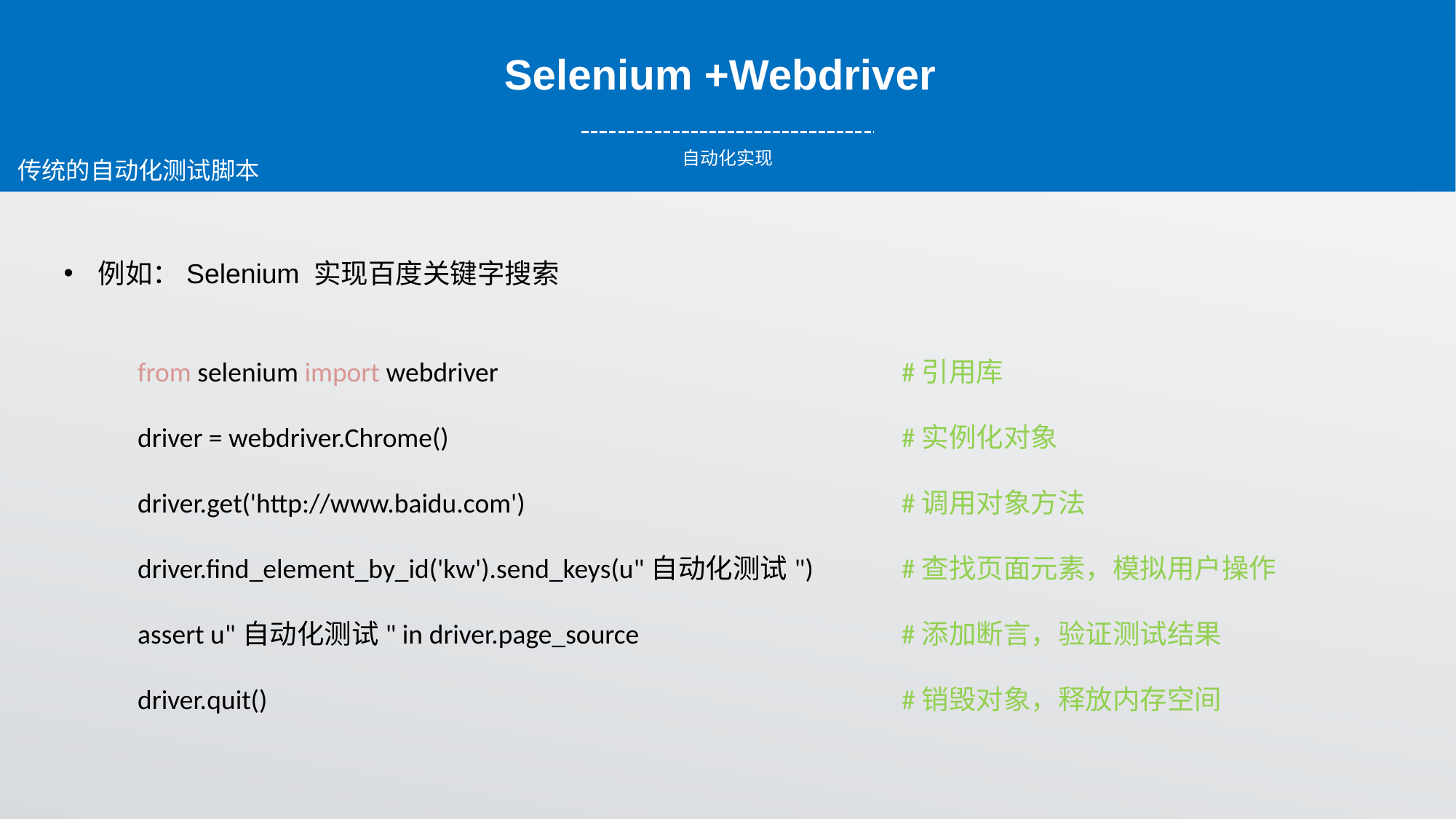

Selenium +Webdriver
自动化实现
传统的自动化测试脚本
例如：Selenium 实现百度关键字搜索
from selenium import webdriver     				#引用库

driver = webdriver.Chrome()    				#实例化对象

driver.get('http://www.baidu.com')   				#调用对象方法

driver.find_element_by_id('kw').send_keys(u"自动化测试")	#查找页面元素，模拟用户操作

assert u"自动化测试" in driver.page_source			#添加断言，验证测试结果

driver.quit()						#销毁对象，释放内存空间